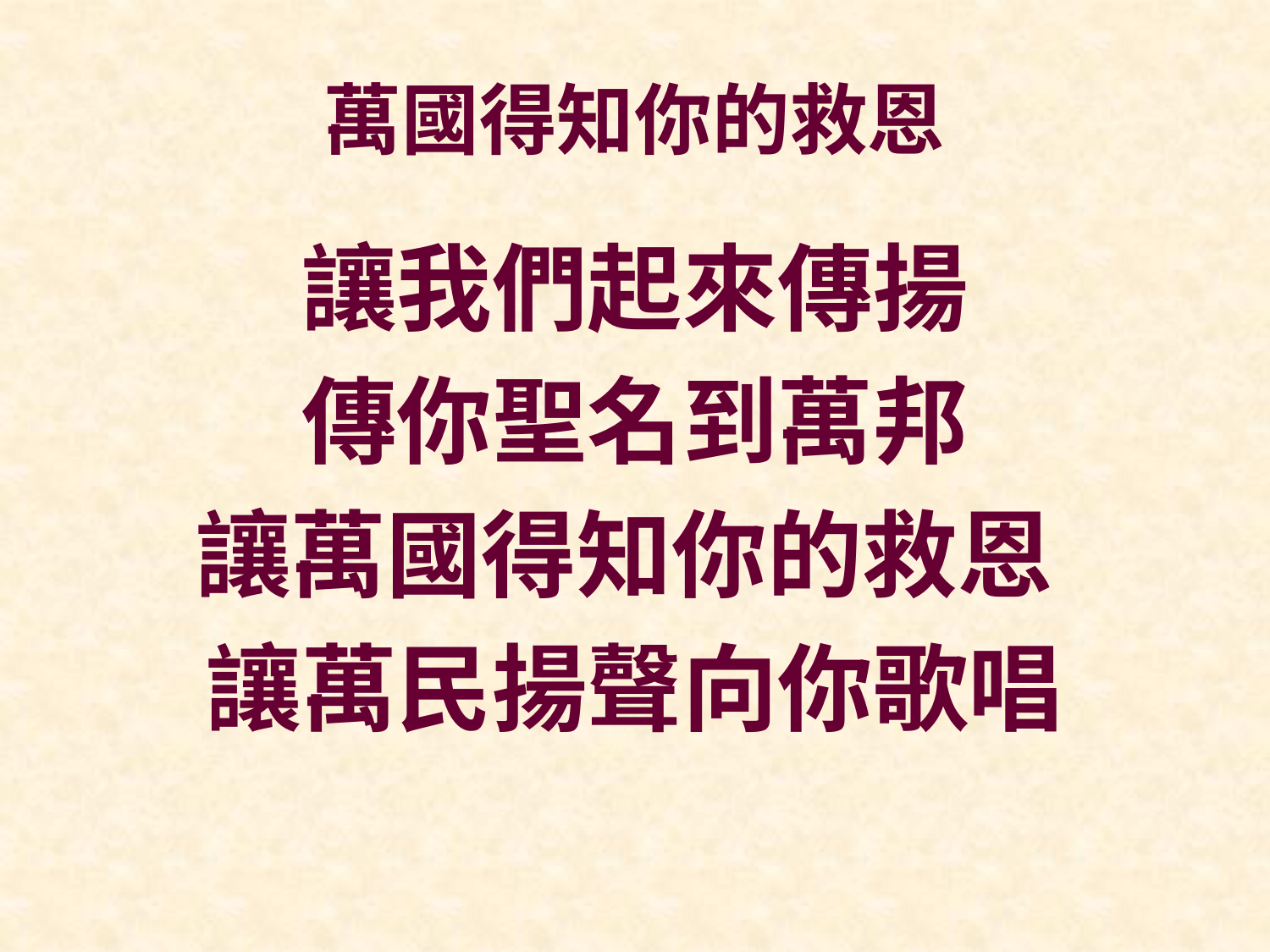

# 萬國得知你的救恩
讓我們起來傳揚
傳你聖名到萬邦
讓萬國得知你的救恩
讓萬民揚聲向你歌唱